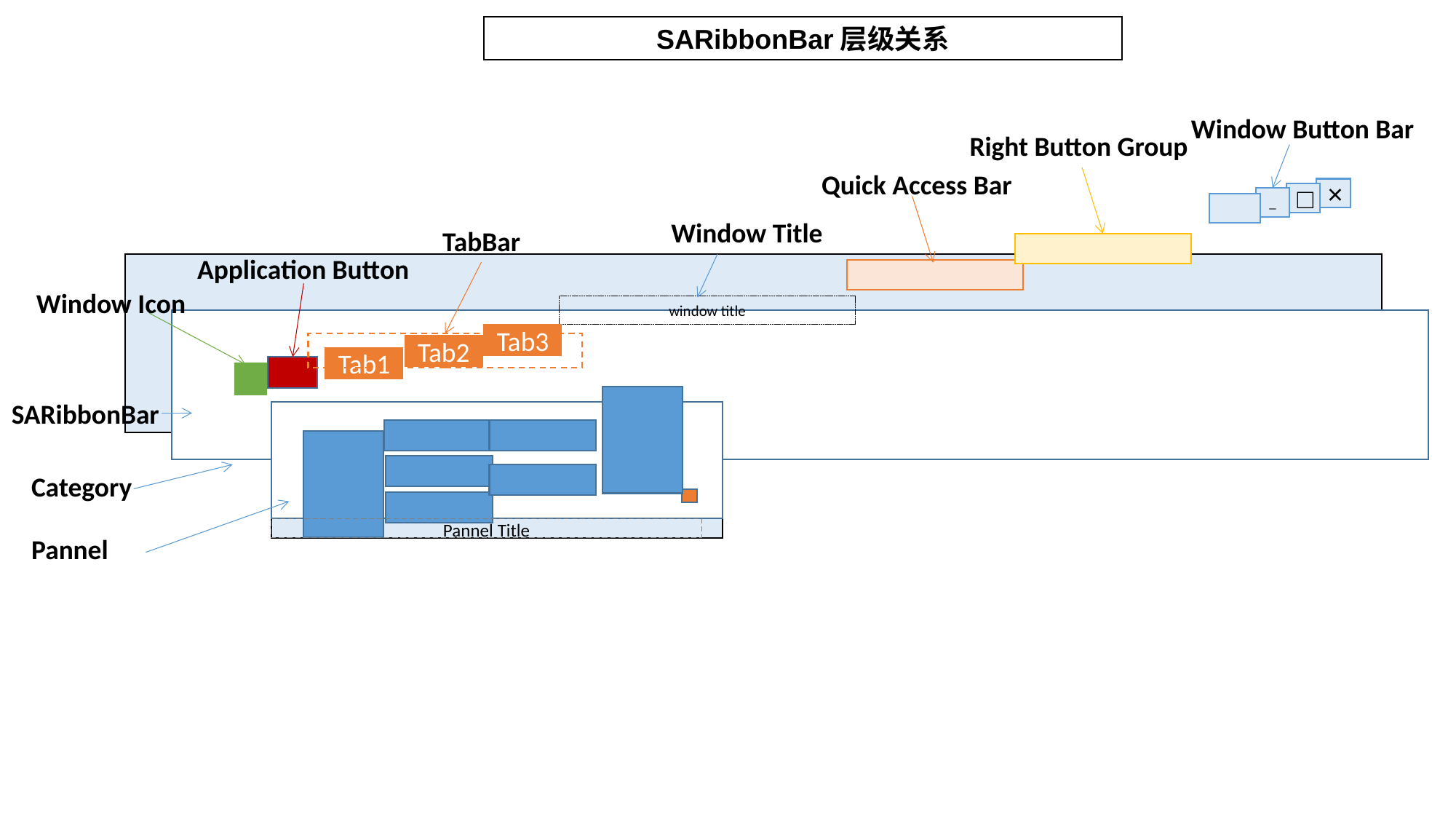

SARibbonBar层级关系
Window Button Bar
Right Button Group
Quick Access Bar
×
□
_

Window Title
TabBar

Application Button

Window Icon
window title

Tab3

Tab2
Tab1

Pannel Title
SARibbonBar
Category
Pannel